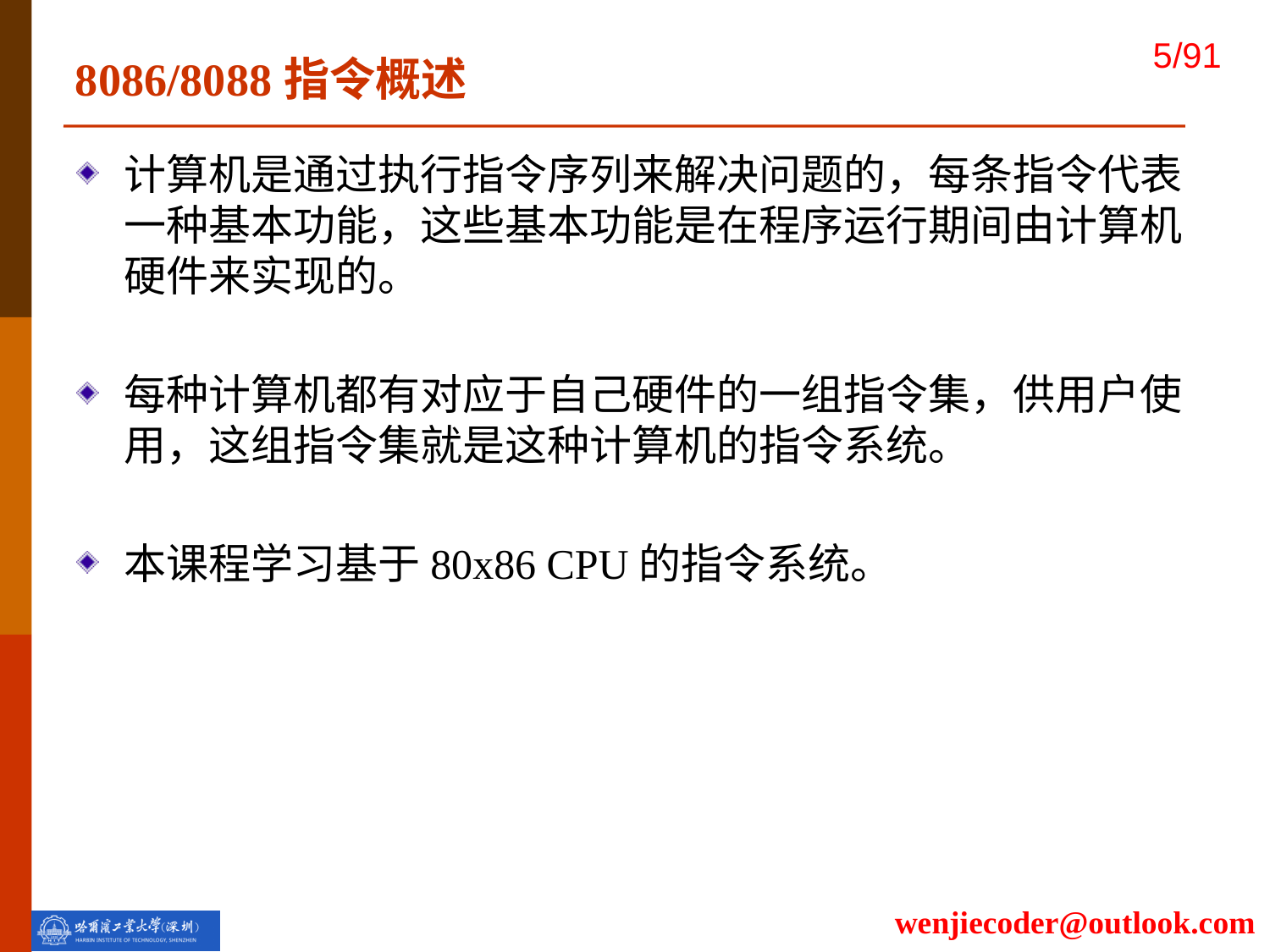

8086/8088指令概述
计算机是通过执行指令序列来解决问题的，每条指令代表一种基本功能，这些基本功能是在程序运行期间由计算机硬件来实现的。

每种计算机都有对应于自己硬件的一组指令集，供用户使用，这组指令集就是这种计算机的指令系统。

本课程学习基于80x86 CPU的指令系统。